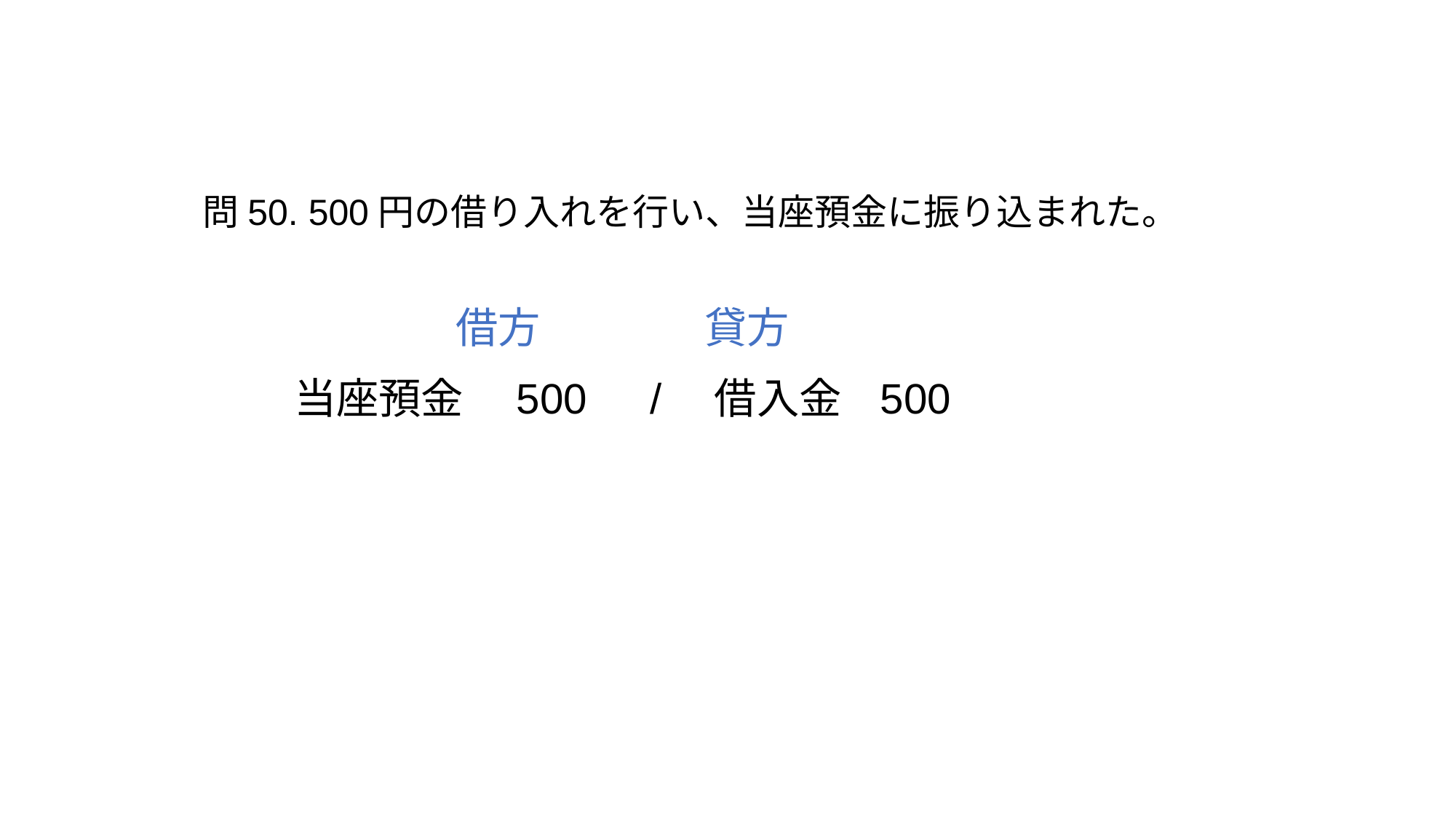

問50. 500円の借り入れを行い、当座預金に振り込まれた。
借方
貸方
 当座預金　500　/　借入金   500